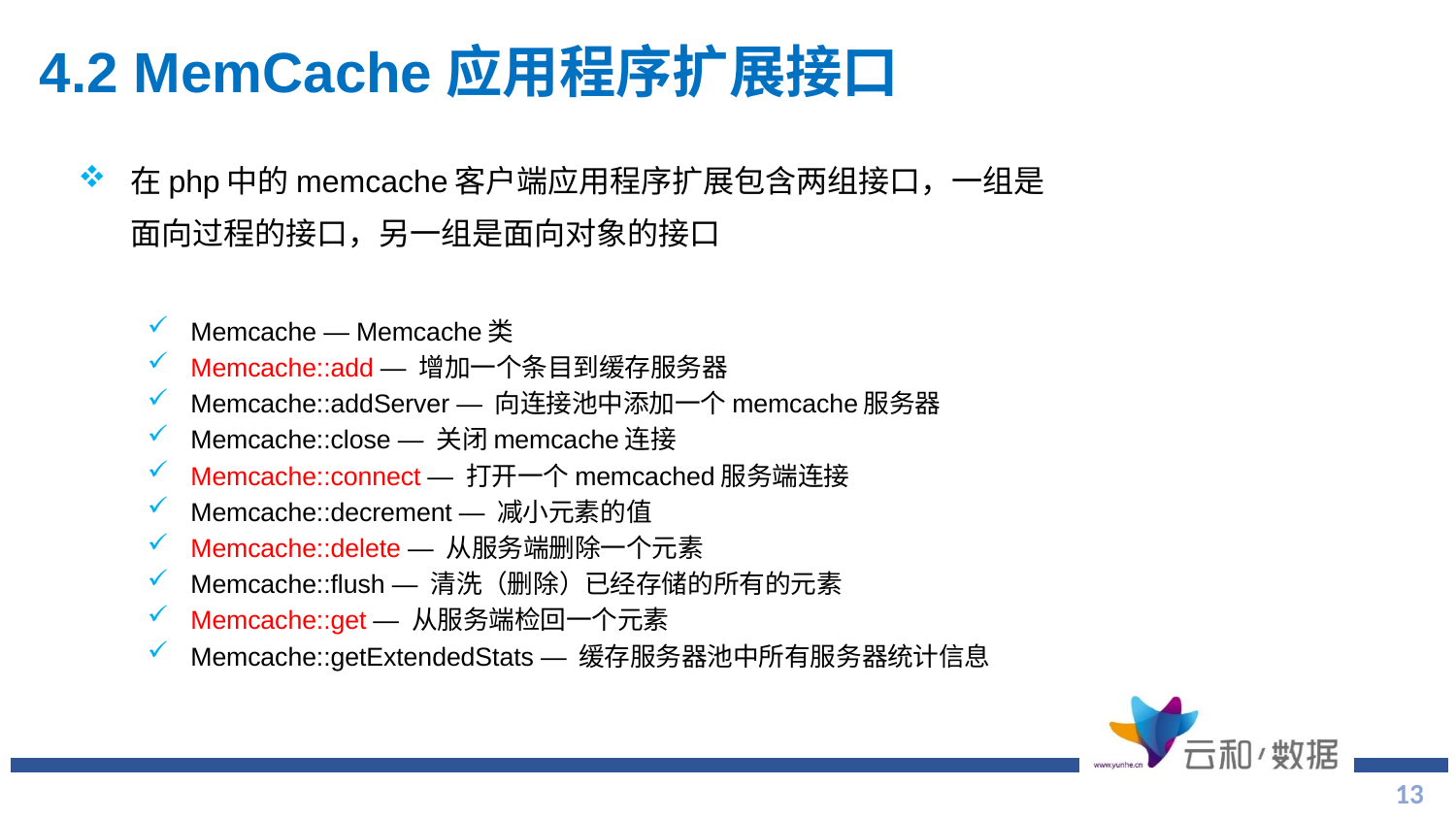

# 4.2 MemCache应用程序扩展接口
在php中的memcache客户端应用程序扩展包含两组接口，一组是面向过程的接口，另一组是面向对象的接口

Memcache — Memcache类
Memcache::add — 增加一个条目到缓存服务器
Memcache::addServer — 向连接池中添加一个memcache服务器
Memcache::close — 关闭memcache连接
Memcache::connect — 打开一个memcached服务端连接
Memcache::decrement — 减小元素的值
Memcache::delete — 从服务端删除一个元素
Memcache::flush — 清洗（删除）已经存储的所有的元素
Memcache::get — 从服务端检回一个元素
Memcache::getExtendedStats — 缓存服务器池中所有服务器统计信息

13